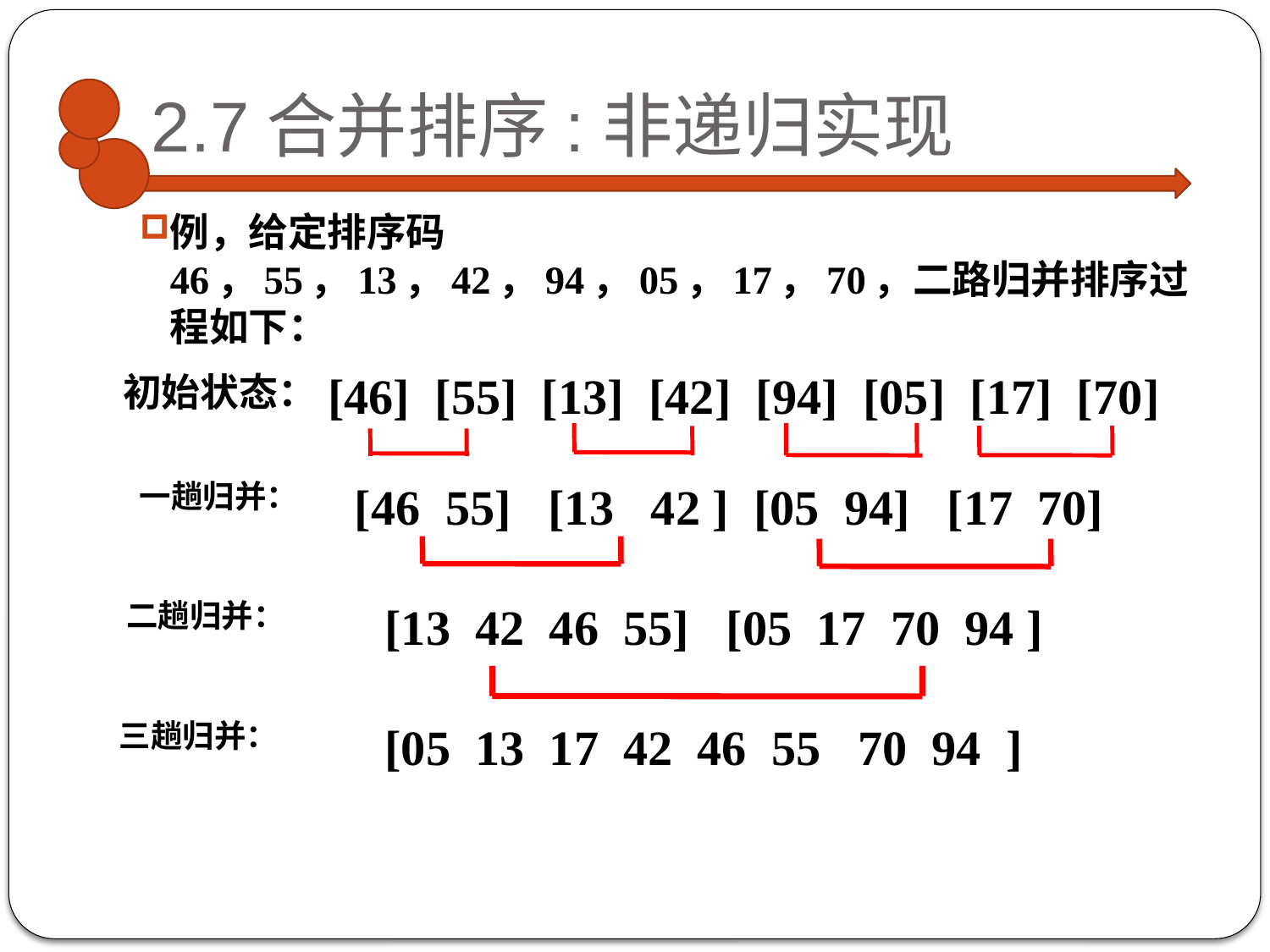

# 2.7合并排序:非递归实现
例，给定排序码46，55，13，42，94，05，17，70，二路归并排序过程如下：

 [46]  [55]  [13]  [42]  [94]  [05]  [17]  [70]

初始状态：

一趟归并：
 [46  55]   [13   42 ]  [05  94]   [17  70]

二趟归并：
 [13  42  46  55]   [05  17  70  94 ]

三趟归并：
 [05  13  17  42  46  55   70  94  ]